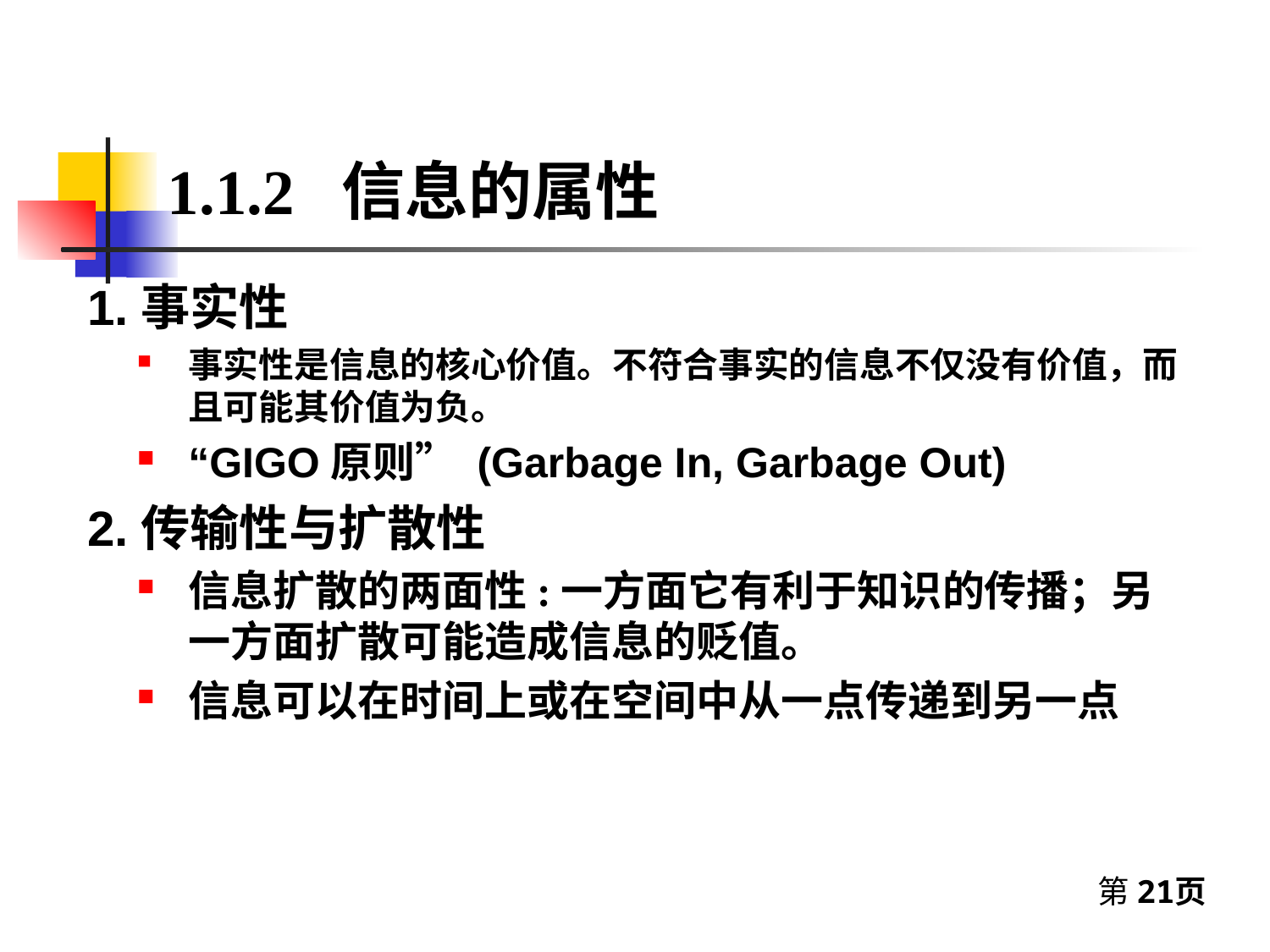

1.1.2  信息的属性
1.事实性
事实性是信息的核心价值。不符合事实的信息不仅没有价值，而且可能其价值为负。
“GIGO原则” (Garbage In, Garbage Out)
2.传输性与扩散性
信息扩散的两面性:一方面它有利于知识的传播；另一方面扩散可能造成信息的贬值。
信息可以在时间上或在空间中从一点传递到另一点